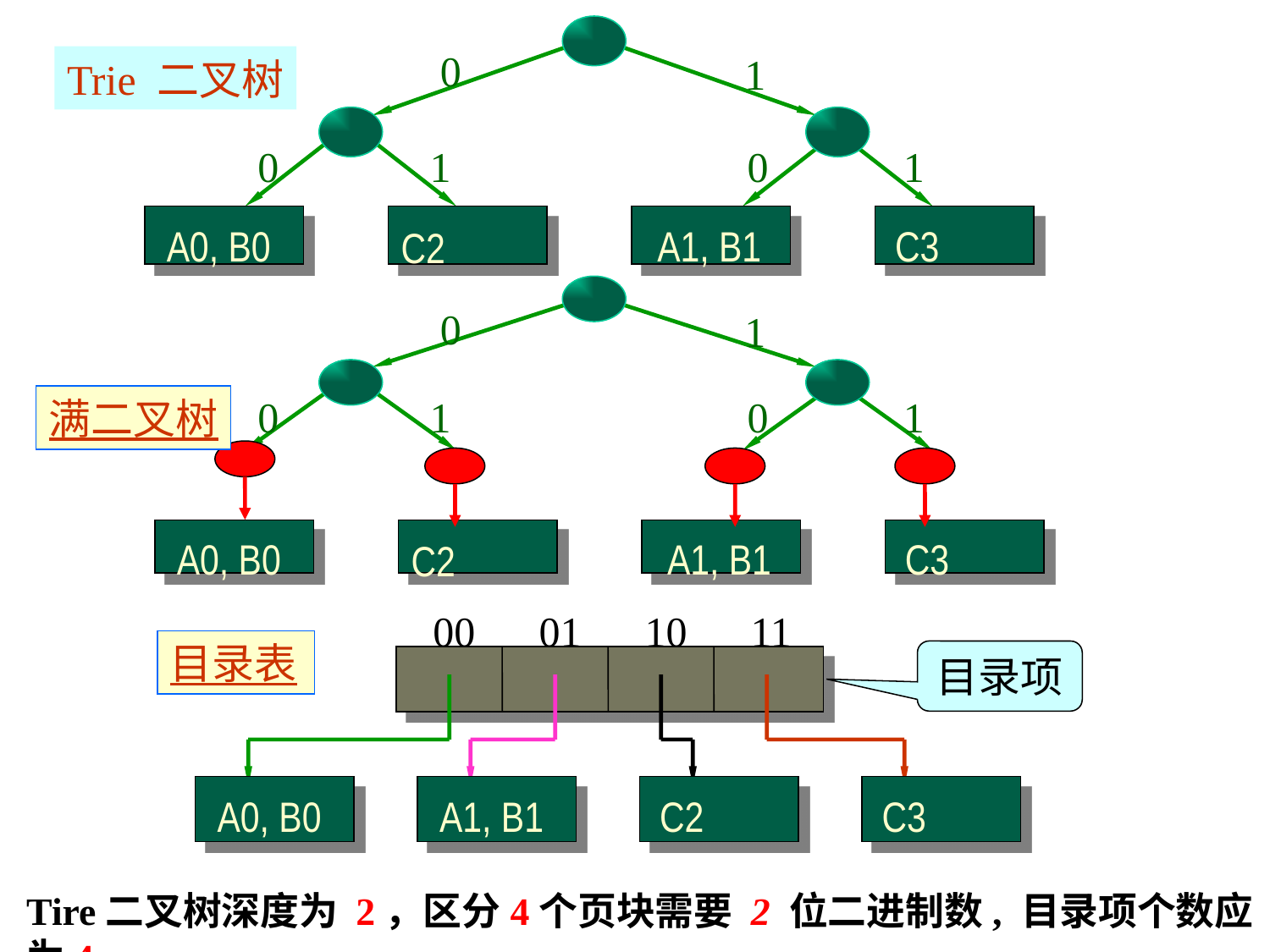

0

1

0
1
0
1

A0, B0
A1, B1
C3
C2
Trie 二叉树

0

1

0
1
0
1

A0, B0
A1, B1
C3
C2
满二叉树
 00      01      10      11

A0, B0
A1, B1
C2
C3

目录表
目录项
Tire二叉树深度为 2，区分4个页块需要 2 位二进制数, 目录项个数应为4。